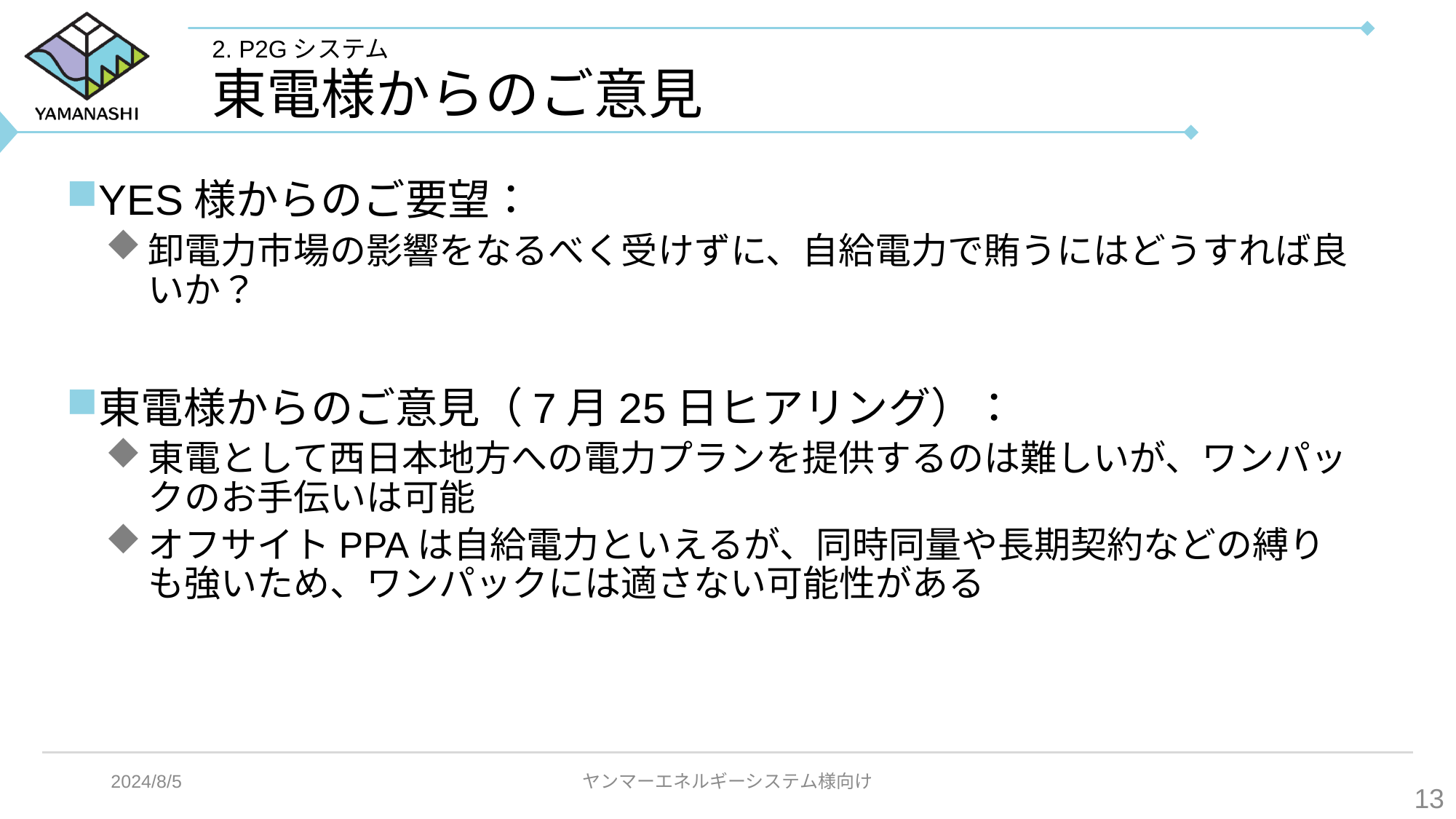

2. P2Gシステム
# 東電様からのご意見
YES様からのご要望：
卸電力市場の影響をなるべく受けずに、自給電力で賄うにはどうすれば良いか？

東電様からのご意見（7月25日ヒアリング）：
東電として西日本地方への電力プランを提供するのは難しいが、ワンパックのお手伝いは可能
オフサイトPPAは自給電力といえるが、同時同量や長期契約などの縛りも強いため、ワンパックには適さない可能性がある
2024/8/5
ヤンマーエネルギーシステム様向け
13